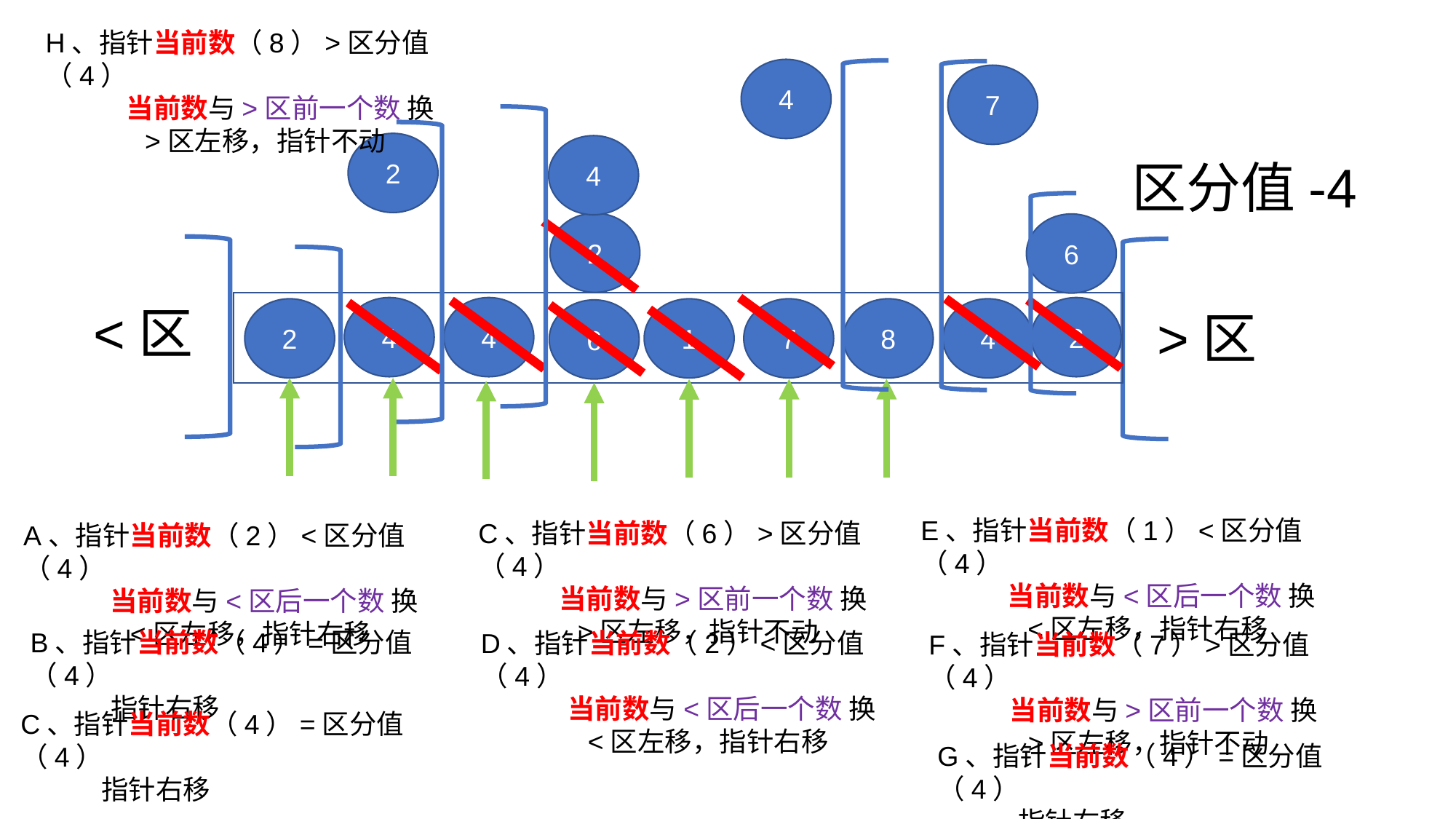

H、指针当前数（8）>区分值（4）
            当前数与>区前一个数 换
             >区左移，指针不动
4

7

2
4
区分值-4

2
6

<区
4
4
2
>区
2
4
7
8
1
6
E、指针当前数（1）<区分值（4）
             当前数与<区后一个数 换
              <区左移，指针右移
C、指针当前数（6）>区分值（4）
            当前数与>区前一个数 换
             >区左移，指针不动
A、指针当前数（2）<区分值（4）
             当前数与<区后一个数 换
              <区左移，指针右移
B、指针当前数（4）=区分值（4）
            指针右移
D、指针当前数（2）<区分值（4）
             当前数与<区后一个数 换
              <区左移，指针右移
F、指针当前数（7）>区分值（4）
            当前数与>区前一个数 换
             >区左移，指针不动
C、指针当前数（4）=区分值（4）
            指针右移
G、指针当前数（4）=区分值（4）
            指针右移